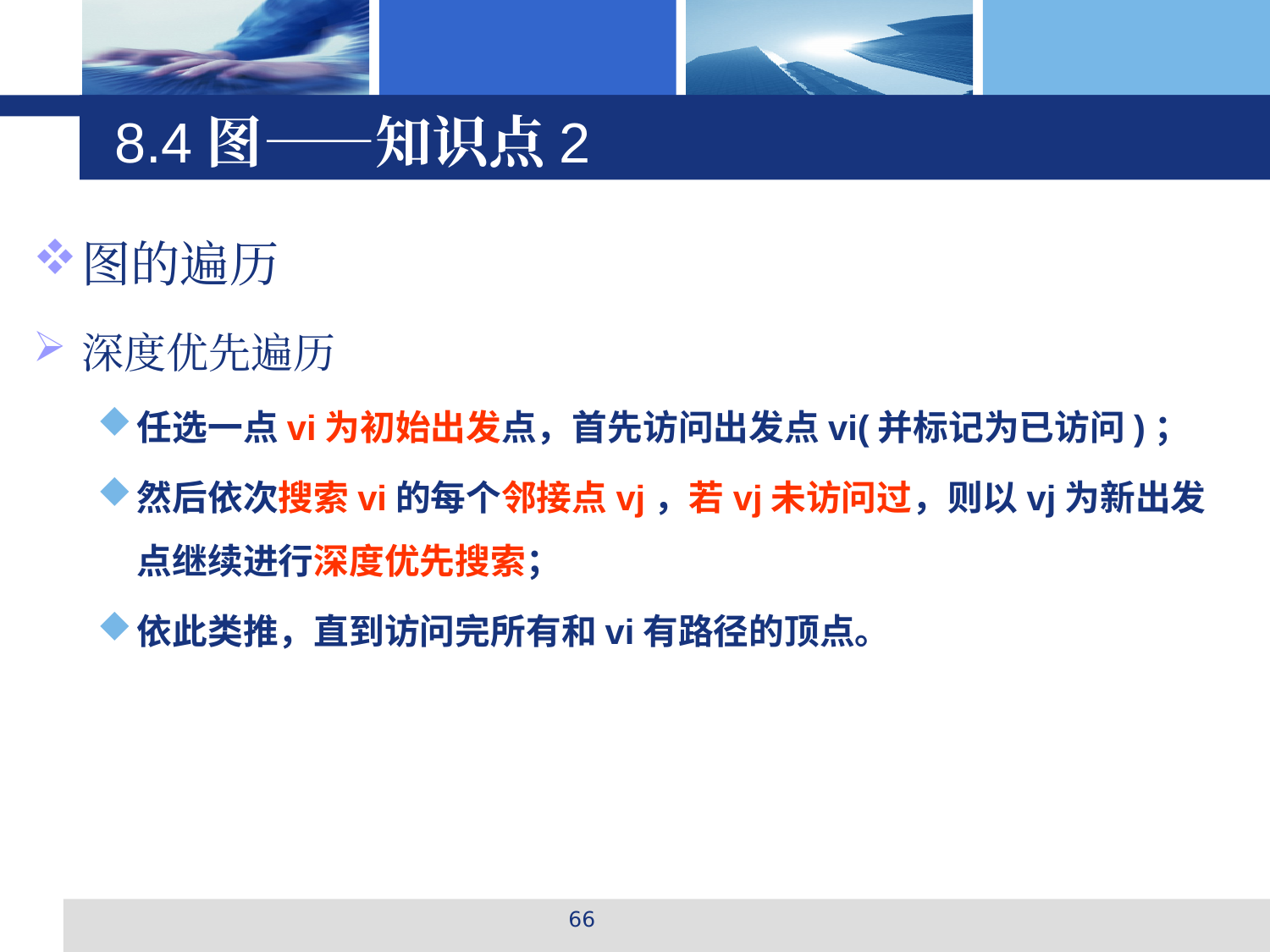

# 8.4图——知识点2
图的遍历
深度优先遍历
任选一点vi为初始出发点，首先访问出发点vi(并标记为已访问)；
然后依次搜索vi的每个邻接点vj，若vj未访问过，则以vj为新出发点继续进行深度优先搜索；
依此类推，直到访问完所有和vi有路径的顶点。
66